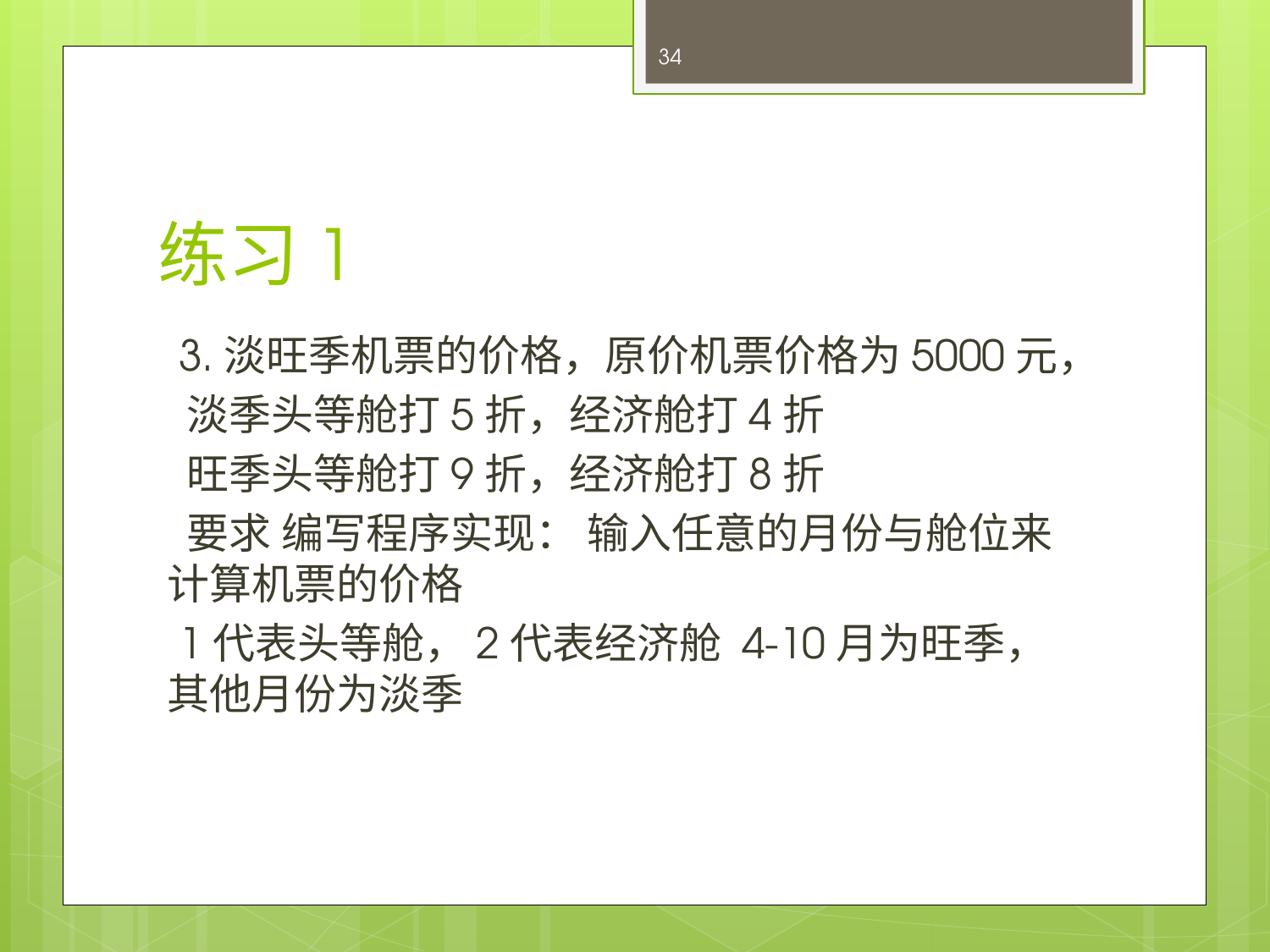

34
# 练习1
 3.淡旺季机票的价格，原价机票价格为5000元，
 淡季头等舱打5折，经济舱打4折
 旺季头等舱打9折，经济舱打8折
 要求 编写程序实现： 输入任意的月份与舱位来计算机票的价格
 1代表头等舱，2代表经济舱 4-10月为旺季，其他月份为淡季